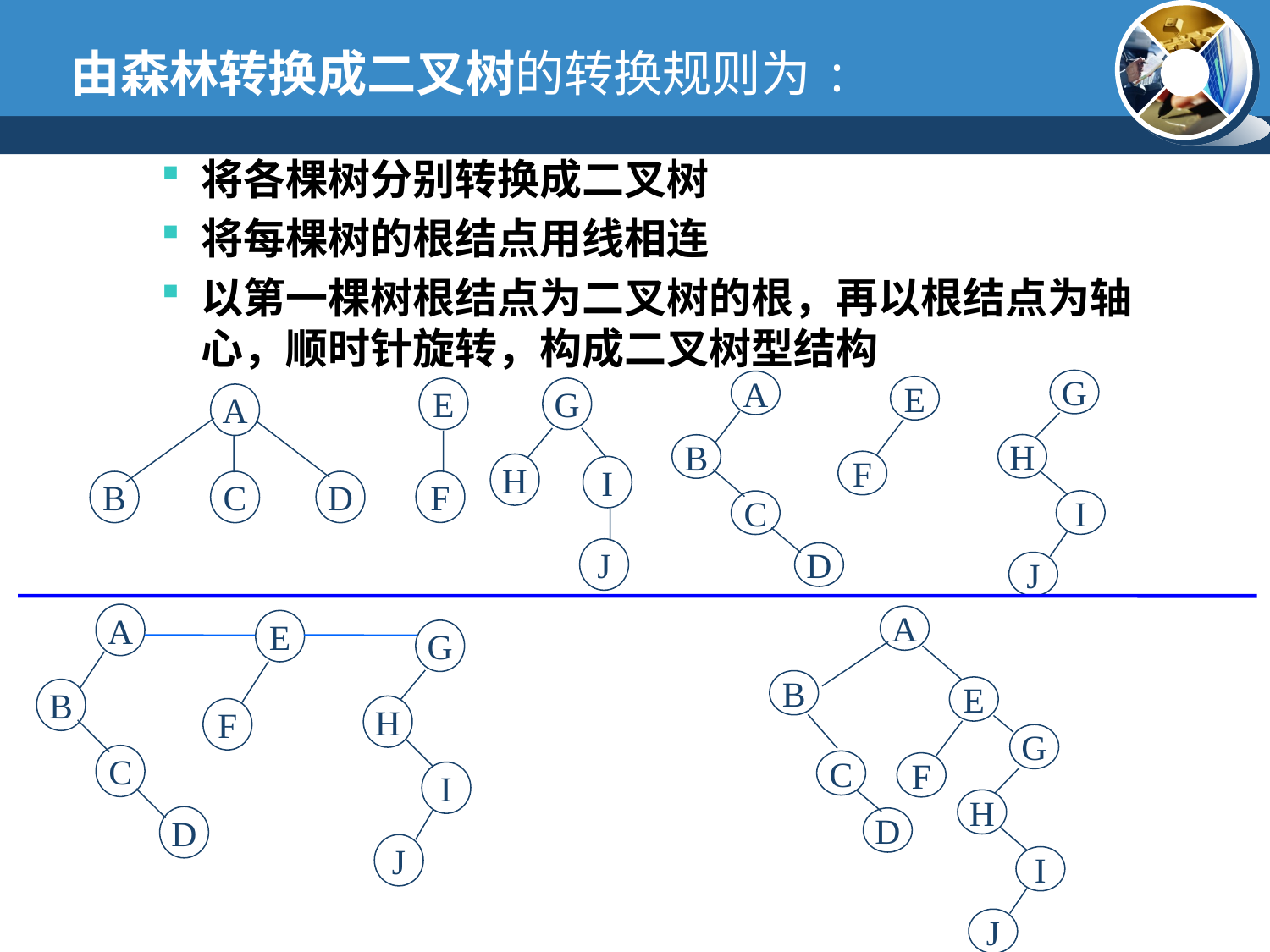

由森林转换成二叉树的转换规则为:
将各棵树分别转换成二叉树
将每棵树的根结点用线相连
以第一棵树根结点为二叉树的根，再以根结点为轴心，顺时针旋转，构成二叉树型结构
G

H

I

J
A

B

C

D
E

F
E

F
G

H
I

J
A

B
C
D

A

B

C

D
E

F
G

H

I

J

A

B
E

F

G

H

I

J
C

D